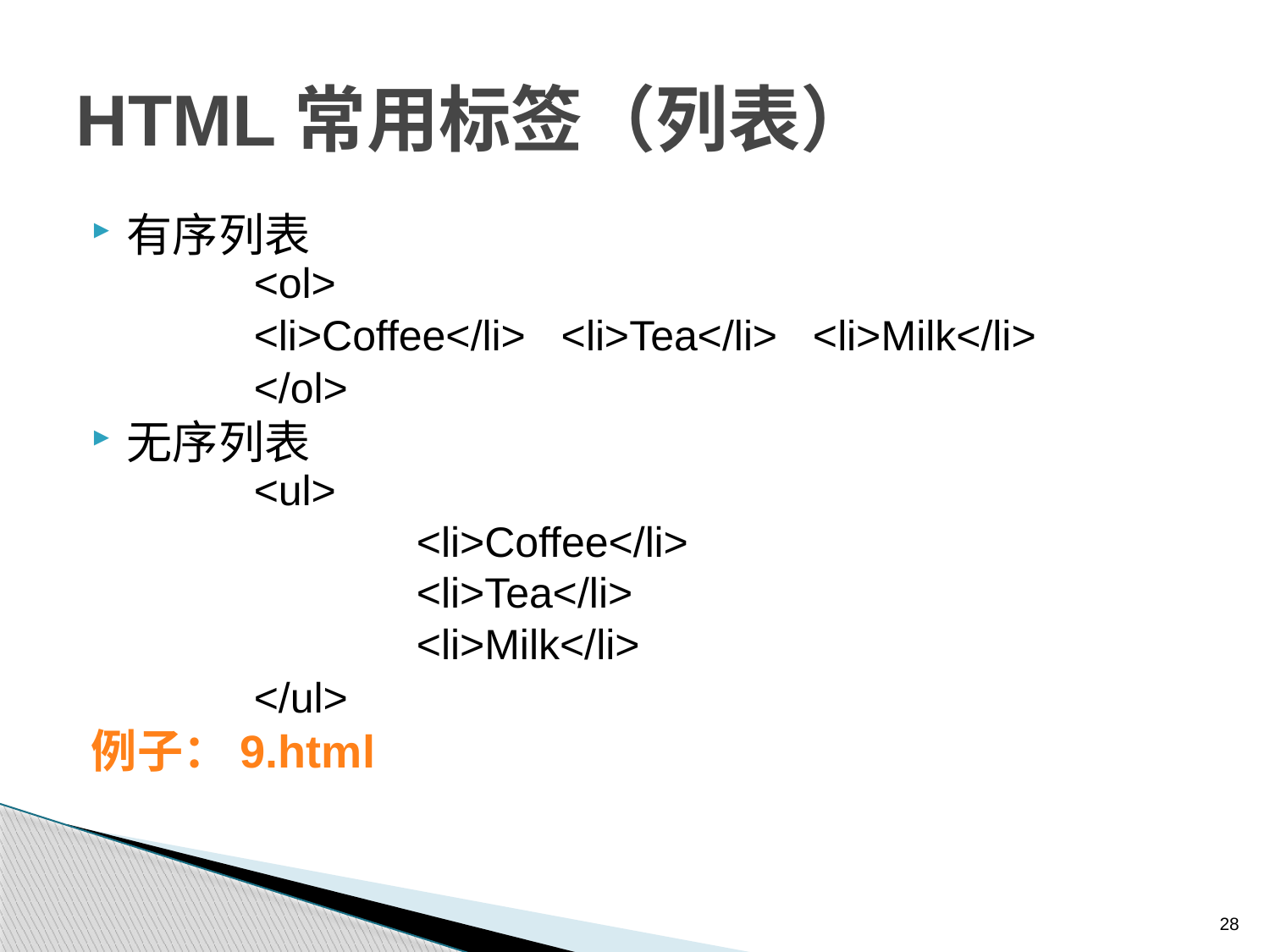

# HTML常用标签（列表）
有序列表
	<ol>
		<li>Coffee</li>   <li>Tea</li>   <li>Milk</li>
		</ol>
无序列表
	<ul>
	 		<li>Coffee</li>
			<li>Tea</li>
			<li>Milk</li>
		</ul>
例子：9.html

28